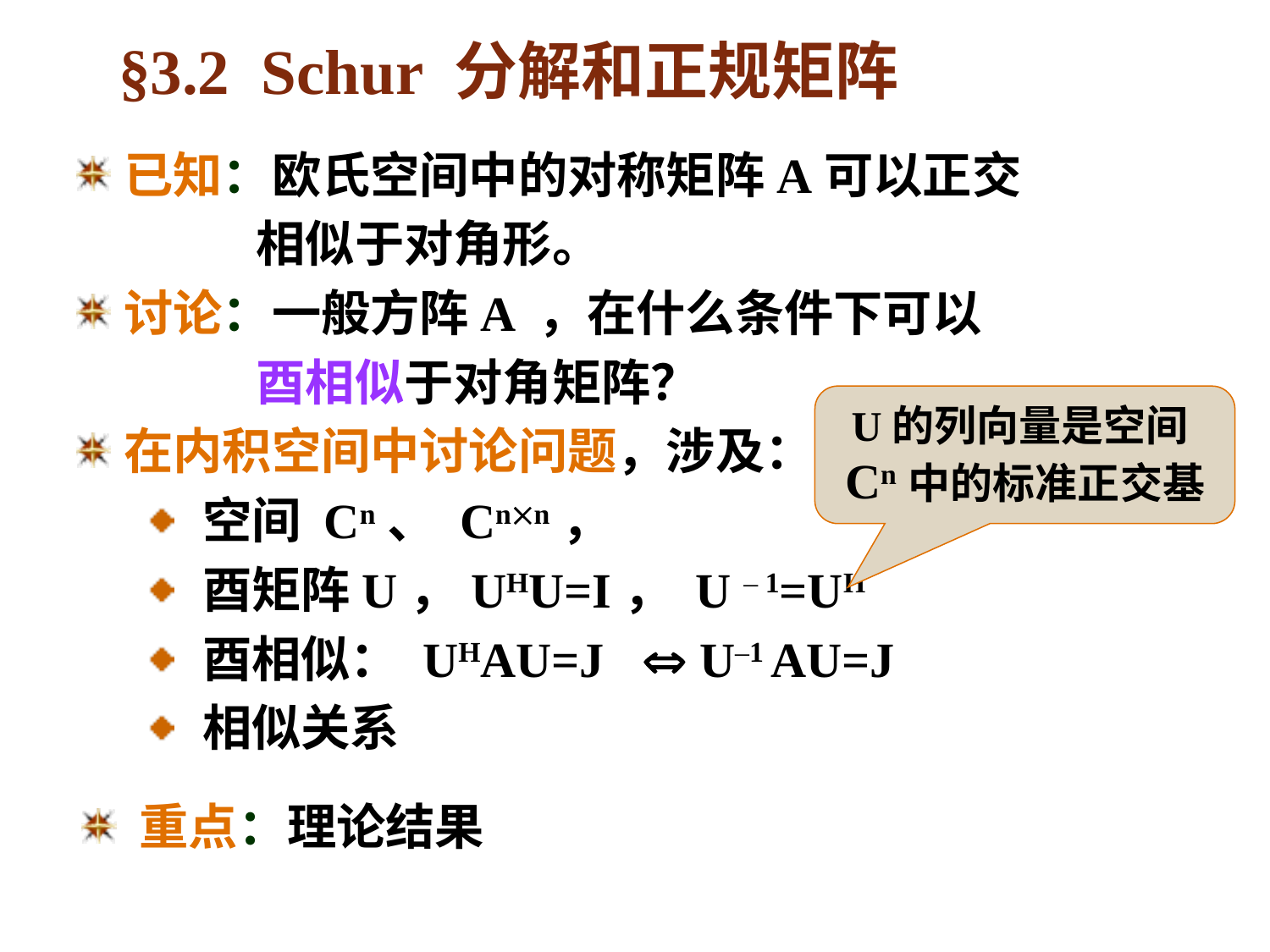

# §3.2  Schur 分解和正规矩阵
已知：欧氏空间中的对称矩阵A可以正交
               相似于对角形。
讨论：一般方阵A ，在什么条件下可以
               酉相似于对角矩阵？
在内积空间中讨论问题，涉及：
 空间 Cn、 Cn×n，
 酉矩阵U，UHU=I， U – 1=UH
 酉相似： UHAU=J   ⇔ U–1 AU=J
 相似关系
U的列向量是空间Cn中的标准正交基
 重点：理论结果